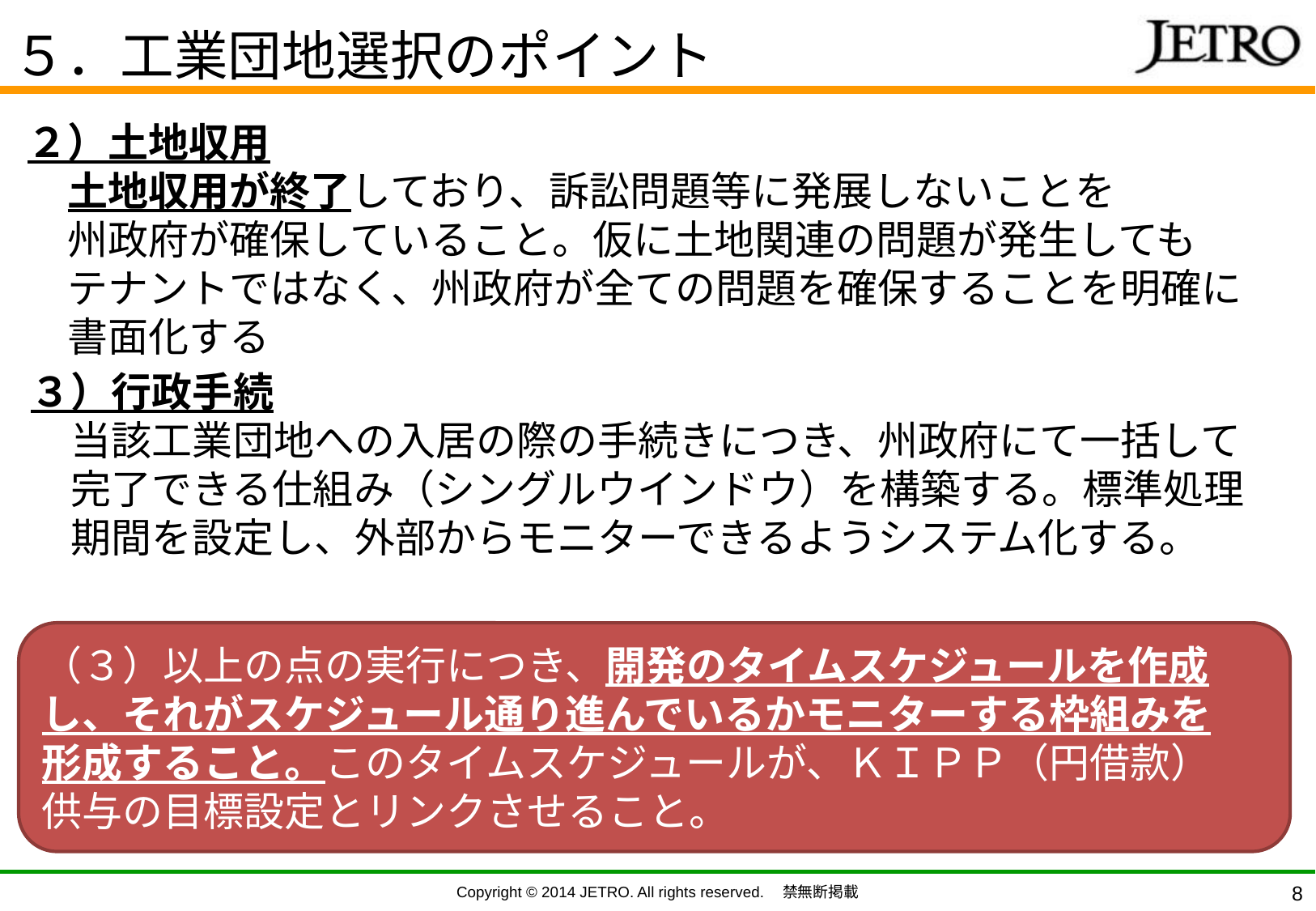

５．工業団地選択のポイント
２）土地収用
　土地収用が終了しており、訴訟問題等に発展しないことを
　州政府が確保していること。仮に土地関連の問題が発生しても
　テナントではなく、州政府が全ての問題を確保することを明確に
　書面化する
３）行政手続
　当該工業団地への入居の際の手続きにつき、州政府にて一括して
　完了できる仕組み（シングルウインドウ）を構築する。標準処理
　期間を設定し、外部からモニターできるようシステム化する。
（３）以上の点の実行につき、開発のタイムスケジュールを作成
し、それがスケジュール通り進んでいるかモニターする枠組みを
形成すること。このタイムスケジュールが、ＫＩＰＰ（円借款）
供与の目標設定とリンクさせること。
Copyright © 2014 JETRO. All rights reserved.　禁無断掲載
8